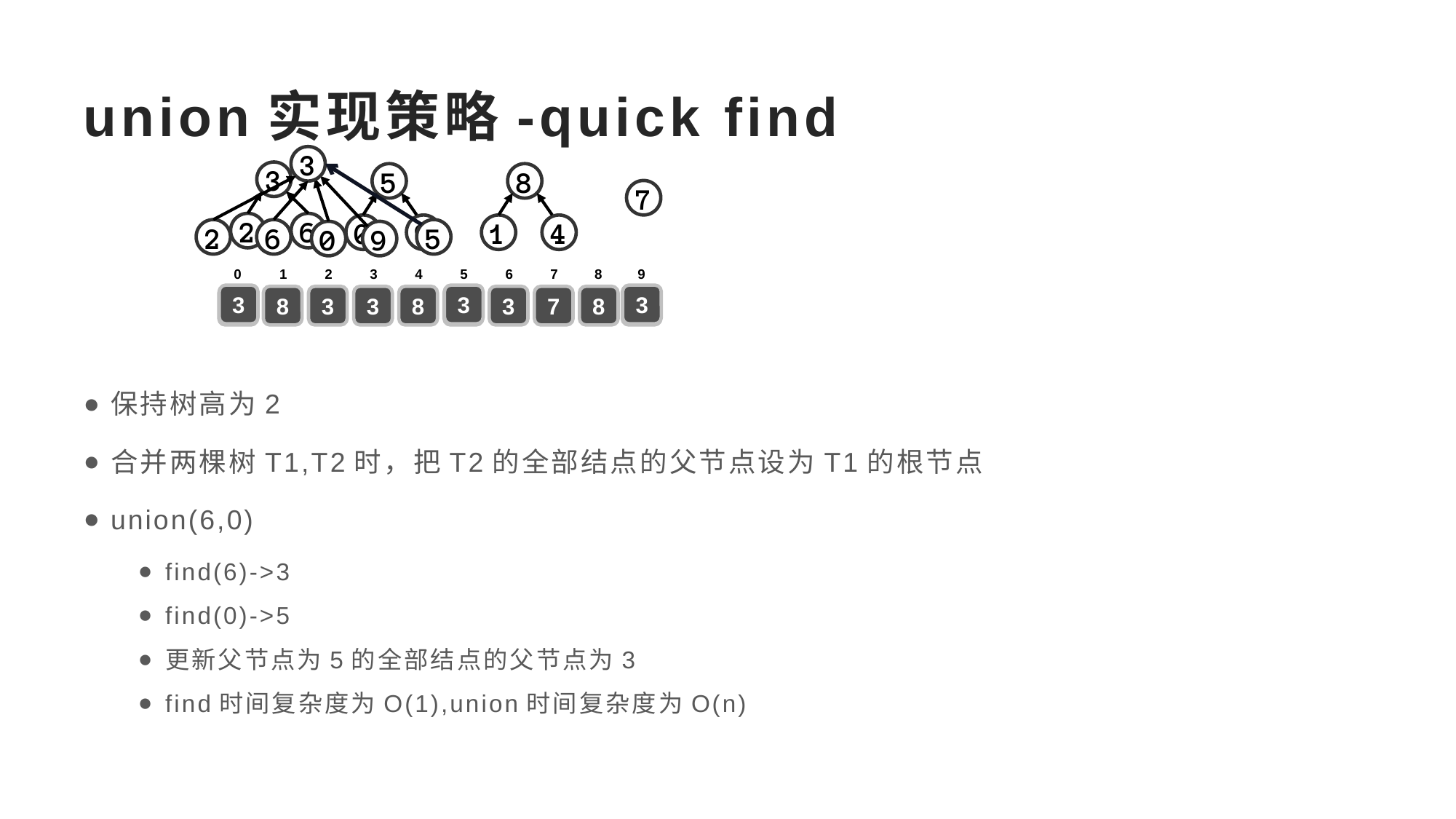

# union实现策略-quick find
3
3
5
8
7
2
6
0
9
1
4
2
6
5
0
9
0
1
2
3
4
5
6
7
8
9
3
3
3
5
8
3
3
8
5
3
7
8
5
保持树高为2
合并两棵树T1,T2时，把T2的全部结点的父节点设为T1的根节点
union(6,0)
find(6)->3
find(0)->5
更新父节点为5的全部结点的父节点为3
find时间复杂度为O(1),union时间复杂度为O(n)